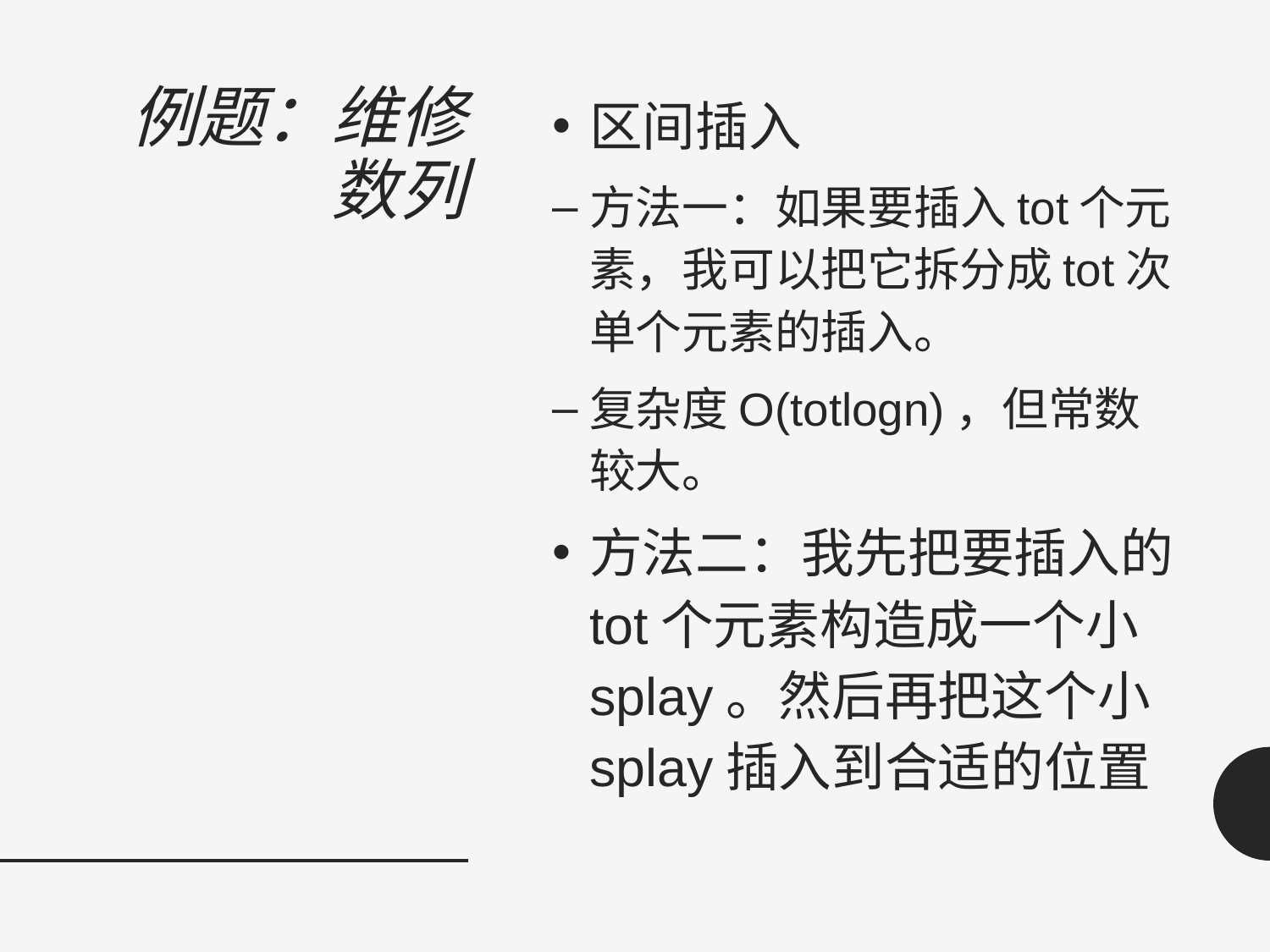

# 例题：维修数列
区间插入
方法一：如果要插入tot个元素，我可以把它拆分成tot次单个元素的插入。
复杂度O(totlogn)，但常数较大。
方法二：我先把要插入的tot个元素构造成一个小splay。然后再把这个小splay插入到合适的位置